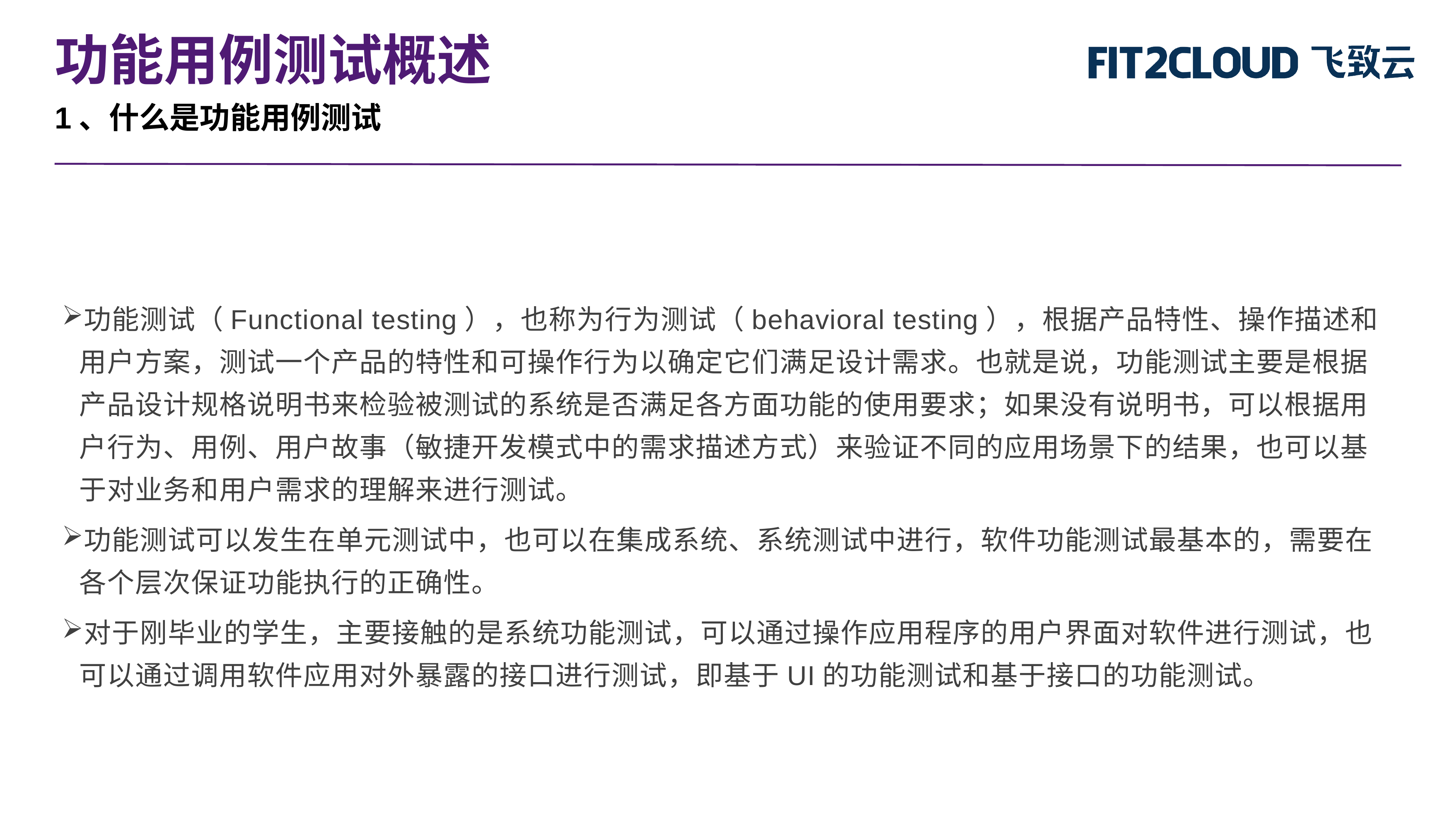

功能用例测试概述
1、什么是功能用例测试
功能测试（Functional testing），也称为行为测试（behavioral testing），根据产品特性、操作描述和用户方案，测试一个产品的特性和可操作行为以确定它们满足设计需求。也就是说，功能测试主要是根据产品设计规格说明书来检验被测试的系统是否满足各方面功能的使用要求；如果没有说明书，可以根据用户行为、用例、用户故事（敏捷开发模式中的需求描述方式）来验证不同的应用场景下的结果，也可以基于对业务和用户需求的理解来进行测试。
功能测试可以发生在单元测试中，也可以在集成系统、系统测试中进行，软件功能测试最基本的，需要在各个层次保证功能执行的正确性。
对于刚毕业的学生，主要接触的是系统功能测试，可以通过操作应用程序的用户界面对软件进行测试，也可以通过调用软件应用对外暴露的接口进行测试，即基于UI的功能测试和基于接口的功能测试。